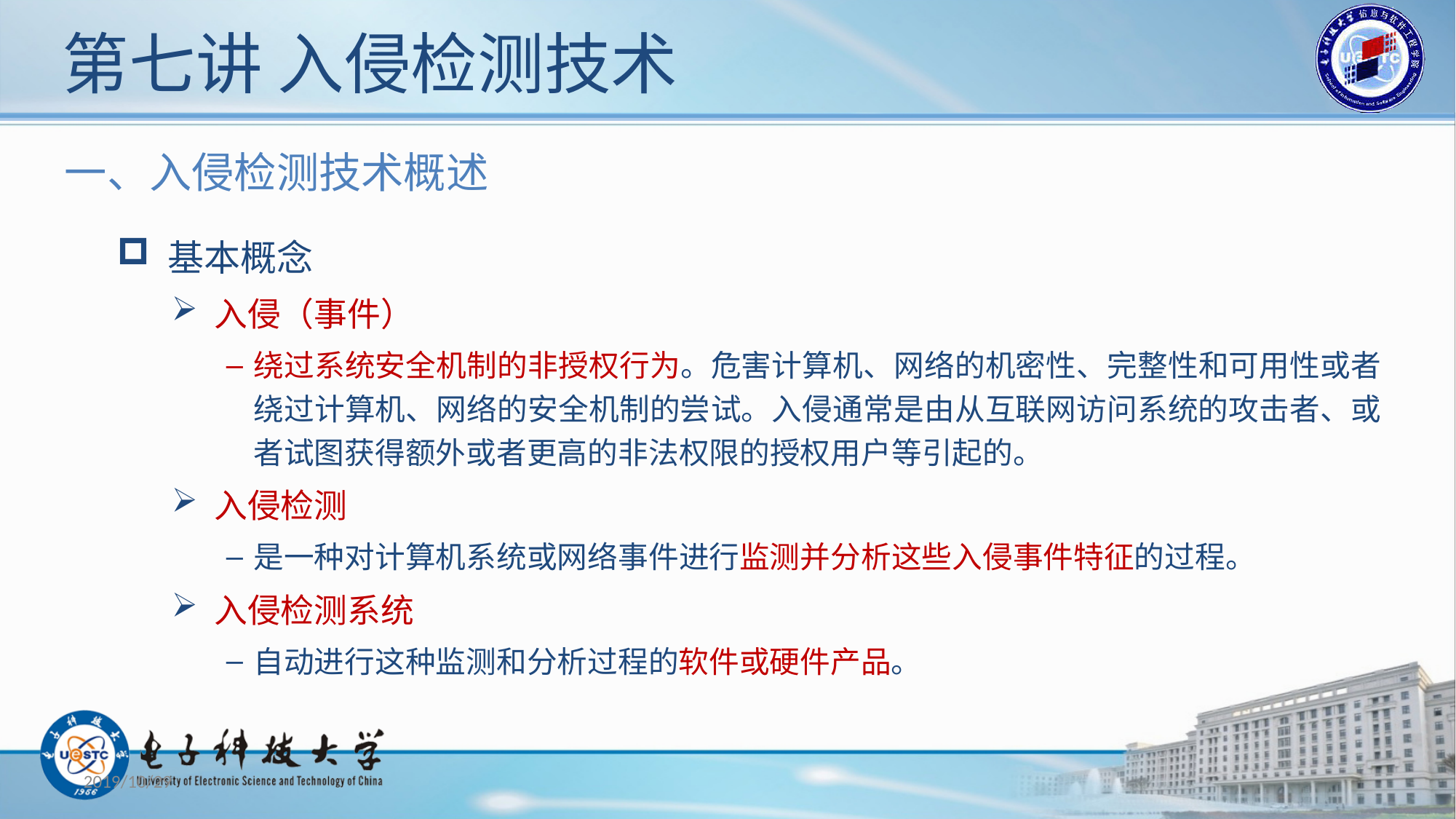

# 第七讲 入侵检测技术
一、入侵检测技术概述
 基本概念
 入侵（事件）
绕过系统安全机制的非授权行为。危害计算机、网络的机密性、完整性和可用性或者绕过计算机、网络的安全机制的尝试。入侵通常是由从互联网访问系统的攻击者、或者试图获得额外或者更高的非法权限的授权用户等引起的。
 入侵检测
是一种对计算机系统或网络事件进行监测并分析这些入侵事件特征的过程。
 入侵检测系统
自动进行这种监测和分析过程的软件或硬件产品。
2019/10/29